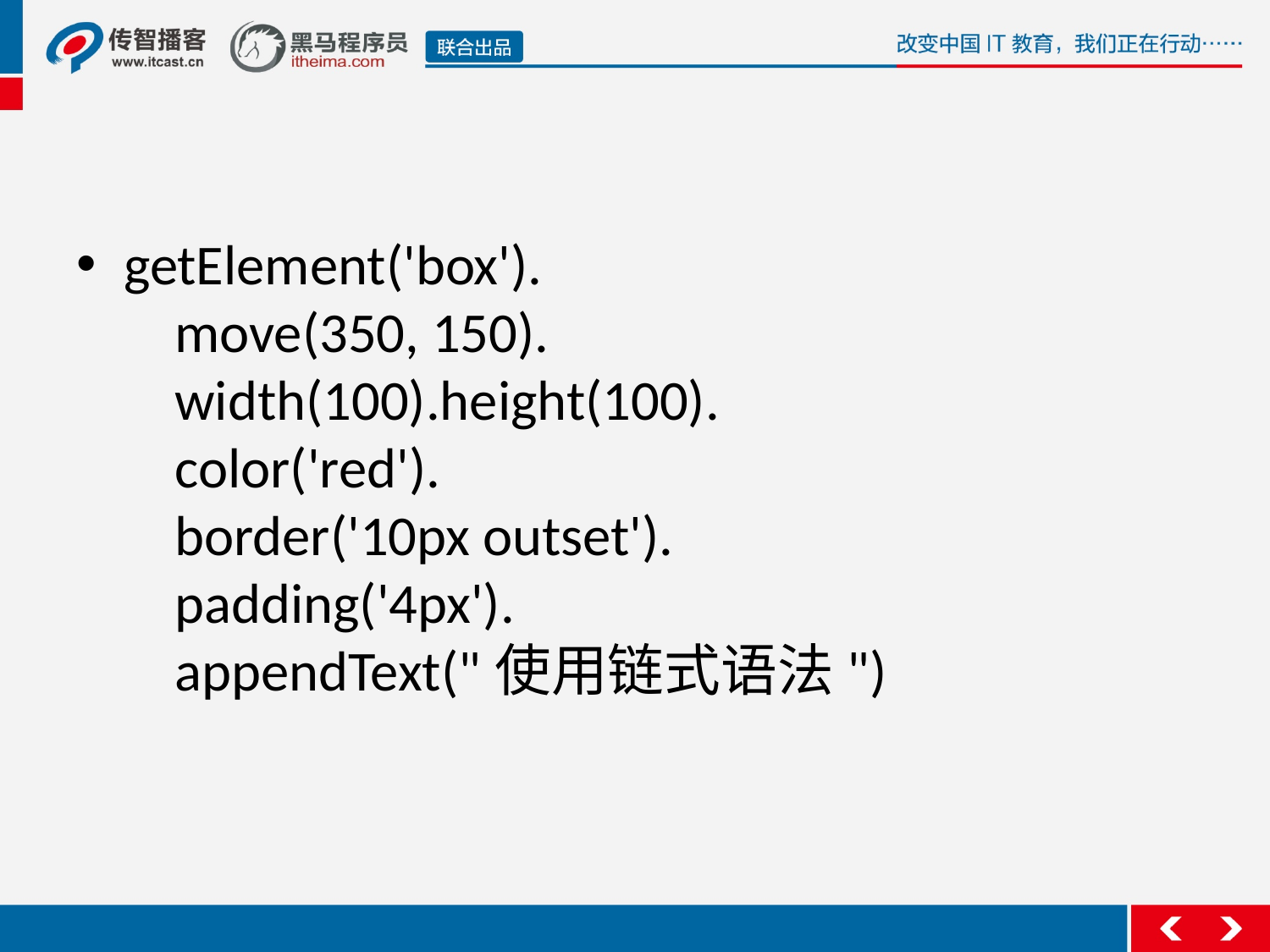

#
getElement('box').
    move(350, 150).
    width(100).height(100).
    color('red').
    border('10px outset').
    padding('4px').
    appendText("使用链式语法")